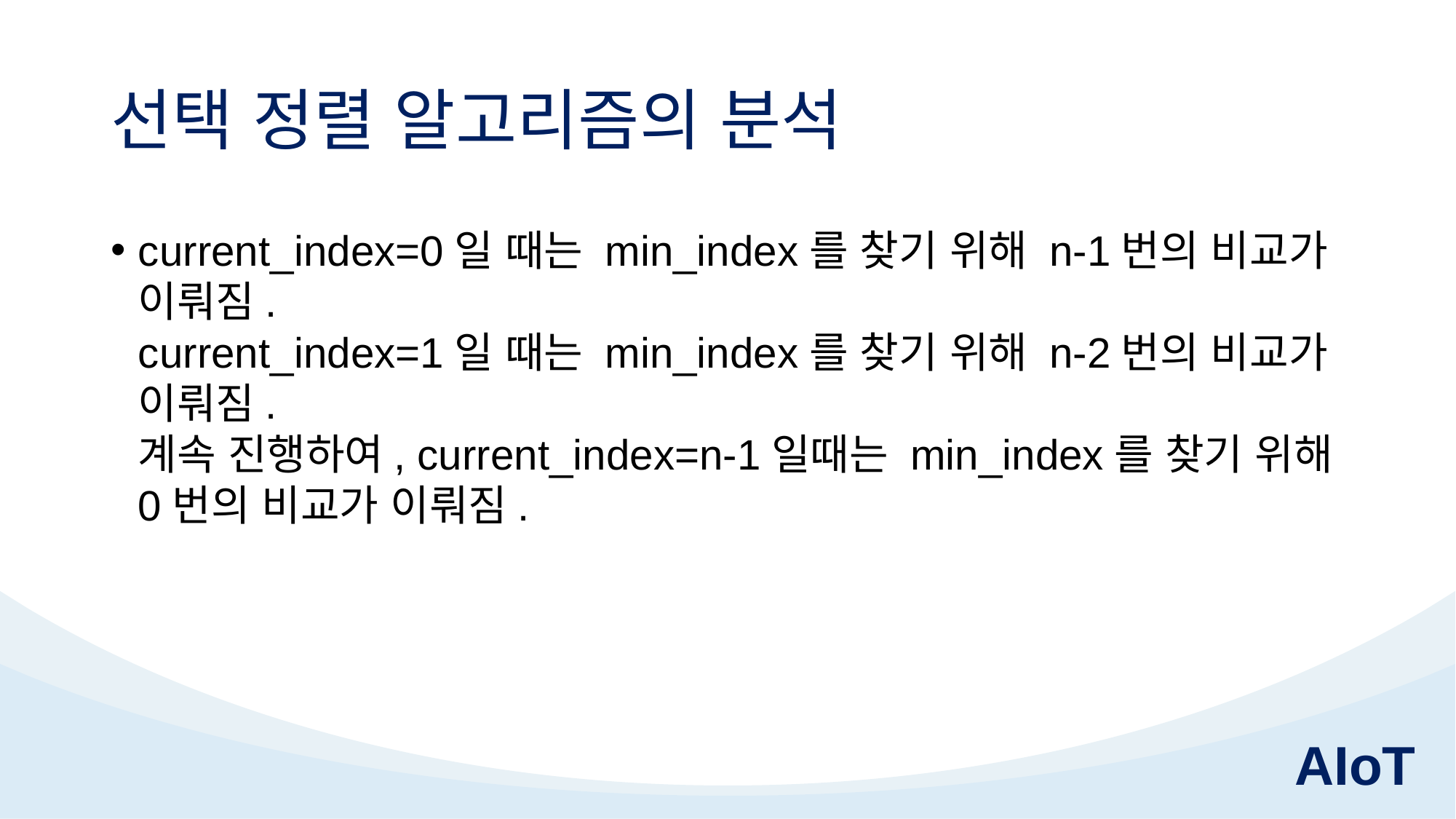

# 선택 정렬 알고리즘의 분석
current_index=0일 때는 min_index를 찾기 위해 n-1번의 비교가 이뤄짐.
current_index=1일 때는 min_index를 찾기 위해 n-2번의 비교가 이뤄짐.
계속 진행하여, current_index=n-1일때는 min_index를 찾기 위해 0번의 비교가 이뤄짐.